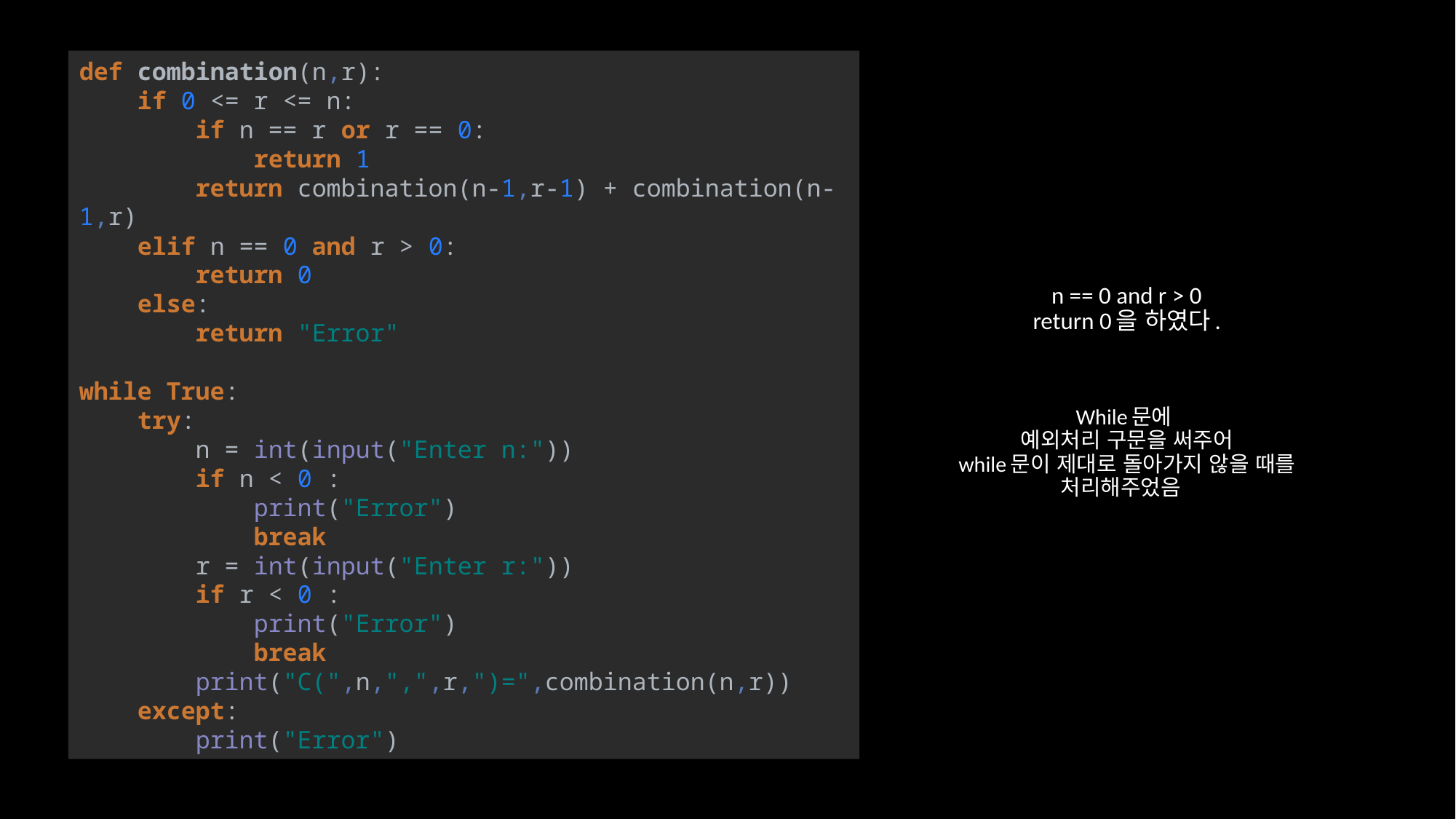

def combination(n,r):
    if 0 <= r <= n:
        if n == r or r == 0:
            return 1
        return combination(n-1,r-1) + combination(n-1,r)
    elif n == 0 and r > 0:
        return 0
    else:
        return "Error"
while True:
    try:
        n = int(input("Enter n:"))
        if n < 0 :
            print("Error")
            break
        r = int(input("Enter r:"))
        if r < 0 :
            print("Error")
            break
        print("C(",n,",",r,")=",combination(n,r))
    except:
        print("Error")
# n == 0 and r > 0 return 0을 하였다. While문에 예외처리 구문을 써주어 while문이 제대로 돌아가지 않을 때를 처리해주었음